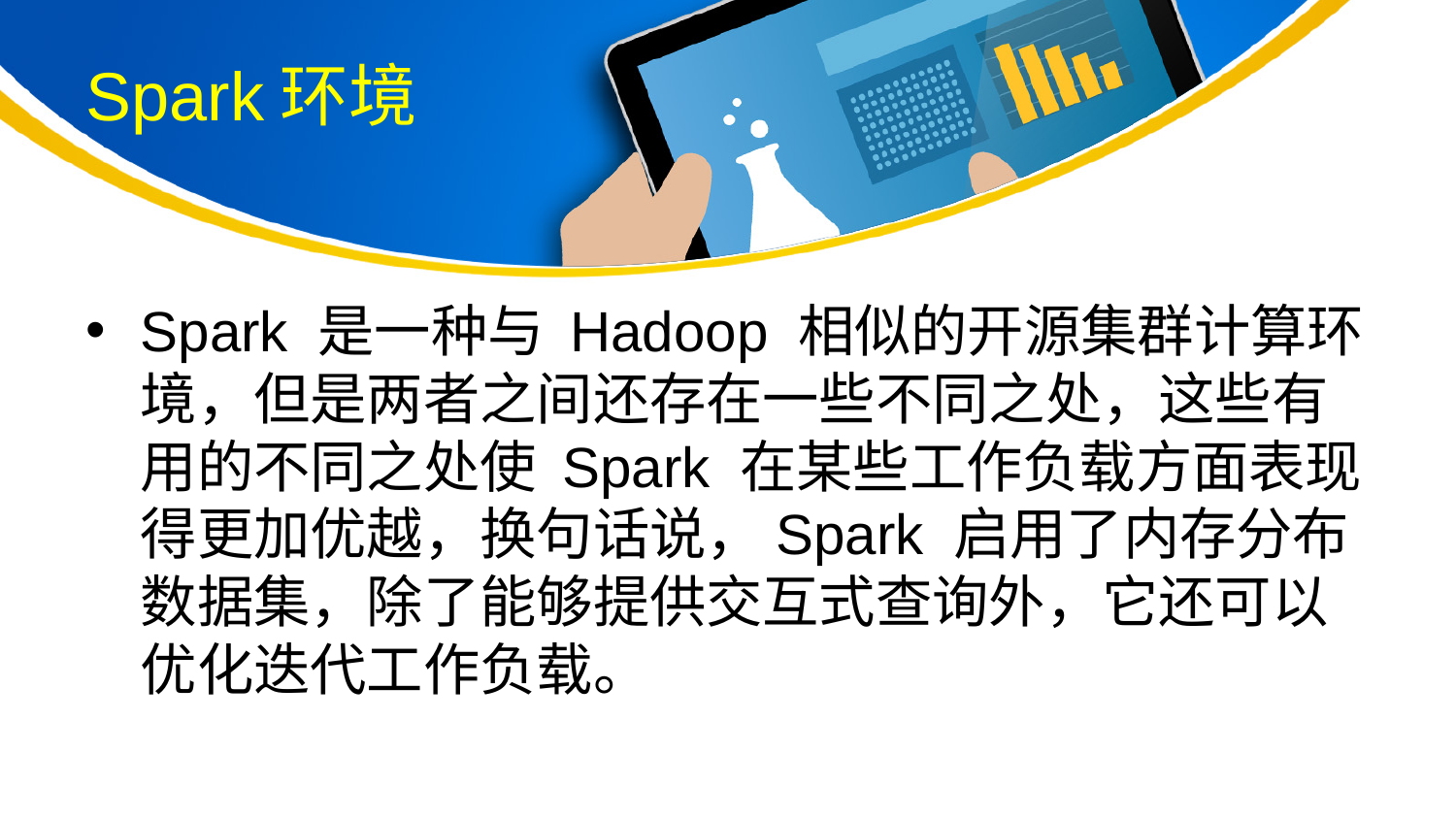

# Spark环境
Spark 是一种与 Hadoop 相似的开源集群计算环境，但是两者之间还存在一些不同之处，这些有用的不同之处使 Spark 在某些工作负载方面表现得更加优越，换句话说，Spark 启用了内存分布数据集，除了能够提供交互式查询外，它还可以优化迭代工作负载。